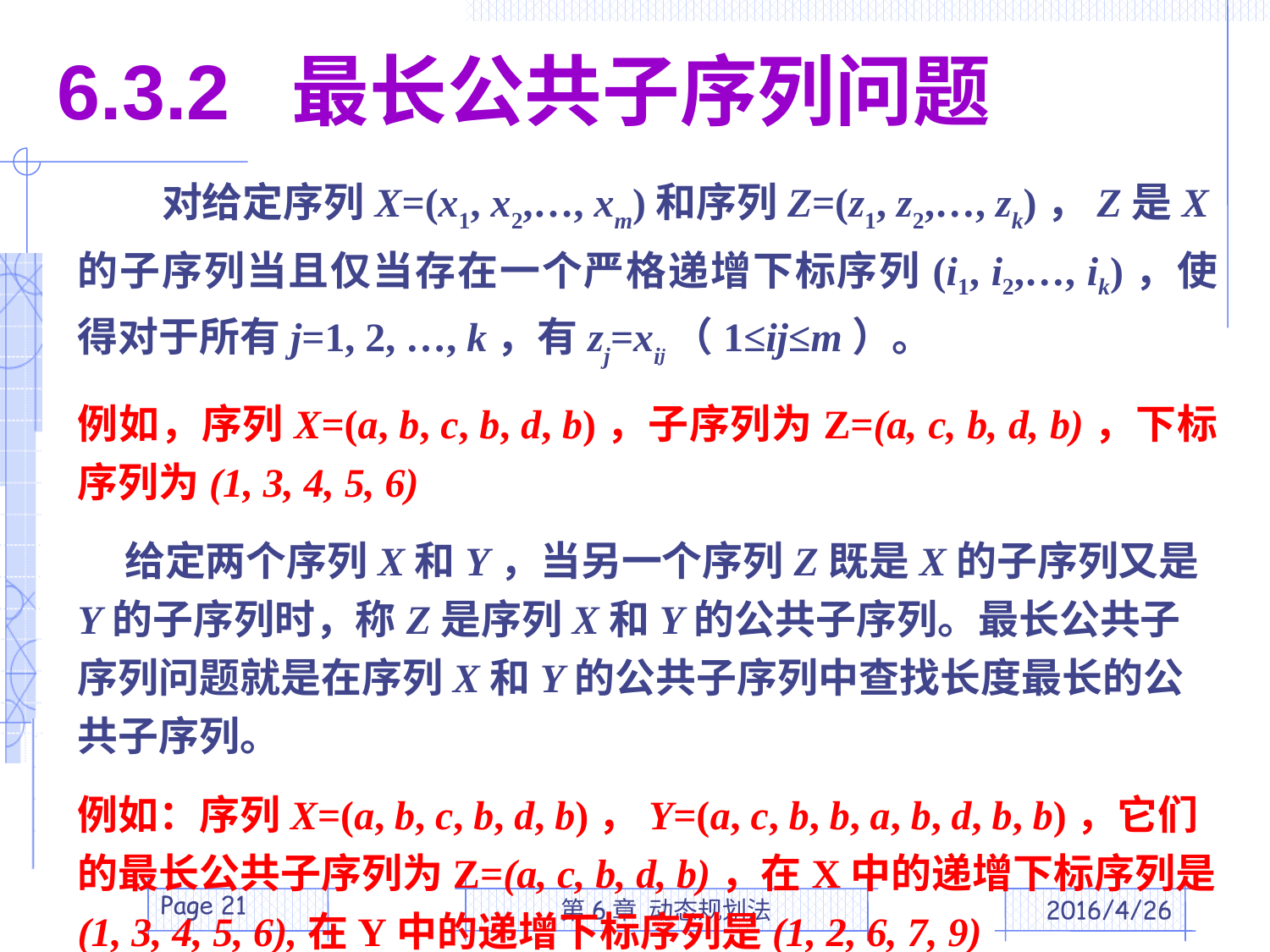

6.3.2  最长公共子序列问题
        对给定序列X=(x1, x2,…, xm)和序列Z=(z1, z2,…, zk)，Z是X的子序列当且仅当存在一个严格递增下标序列(i1, i2,…, ik)，使得对于所有j=1, 2, …, k，有zj=xij（1≤ij≤m）。
例如，序列X=(a, b, c, b, d, b)，子序列为Z=(a, c, b, d, b)，下标序列为(1, 3, 4, 5, 6)
    给定两个序列X和Y，当另一个序列Z既是X的子序列又是Y的子序列时，称Z是序列X和Y的公共子序列。最长公共子序列问题就是在序列X和Y的公共子序列中查找长度最长的公共子序列。
例如：序列X=(a, b, c, b, d, b)，Y=(a, c, b, b, a, b, d, b, b)，它们的最长公共子序列为Z=(a, c, b, d, b)，在X中的递增下标序列是(1, 3, 4, 5, 6),在Y中的递增下标序列是(1, 2, 6, 7, 9)
Page 21
第6章  动态规划法
2016/4/26